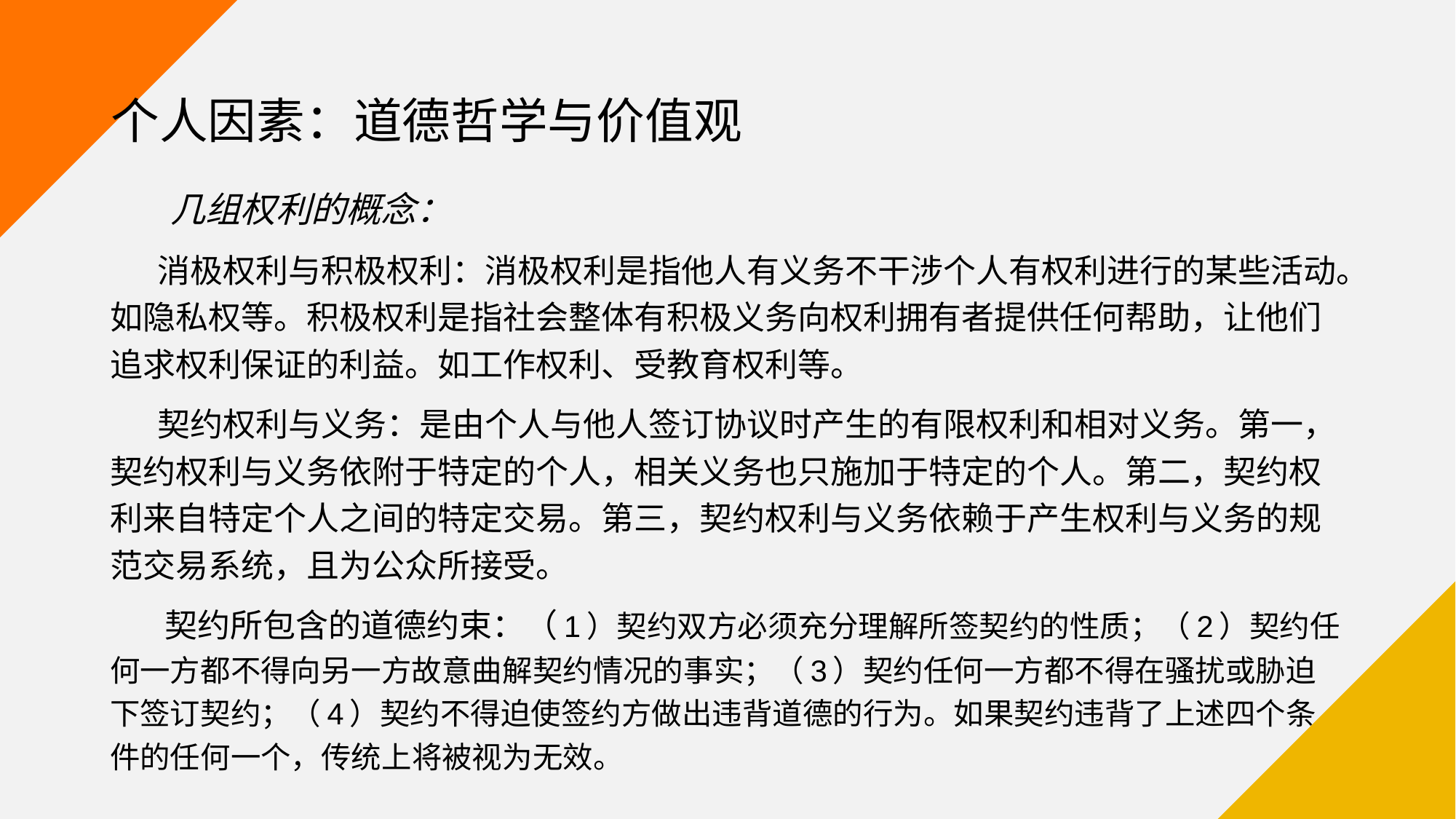

# 个人因素：道德哲学与价值观
          几组权利的概念：
         消极权利与积极权利：消极权利是指他人有义务不干涉个人有权利进行的某些活动。如隐私权等。积极权利是指社会整体有积极义务向权利拥有者提供任何帮助，让他们追求权利保证的利益。如工作权利、受教育权利等。
         契约权利与义务：是由个人与他人签订协议时产生的有限权利和相对义务。第一，契约权利与义务依附于特定的个人，相关义务也只施加于特定的个人。第二，契约权利来自特定个人之间的特定交易。第三，契约权利与义务依赖于产生权利与义务的规范交易系统，且为公众所接受。
          契约所包含的道德约束：（1）契约双方必须充分理解所签契约的性质；（2）契约任何一方都不得向另一方故意曲解契约情况的事实；（3）契约任何一方都不得在骚扰或胁迫下签订契约；（4）契约不得迫使签约方做出违背道德的行为。如果契约违背了上述四个条件的任何一个，传统上将被视为无效。